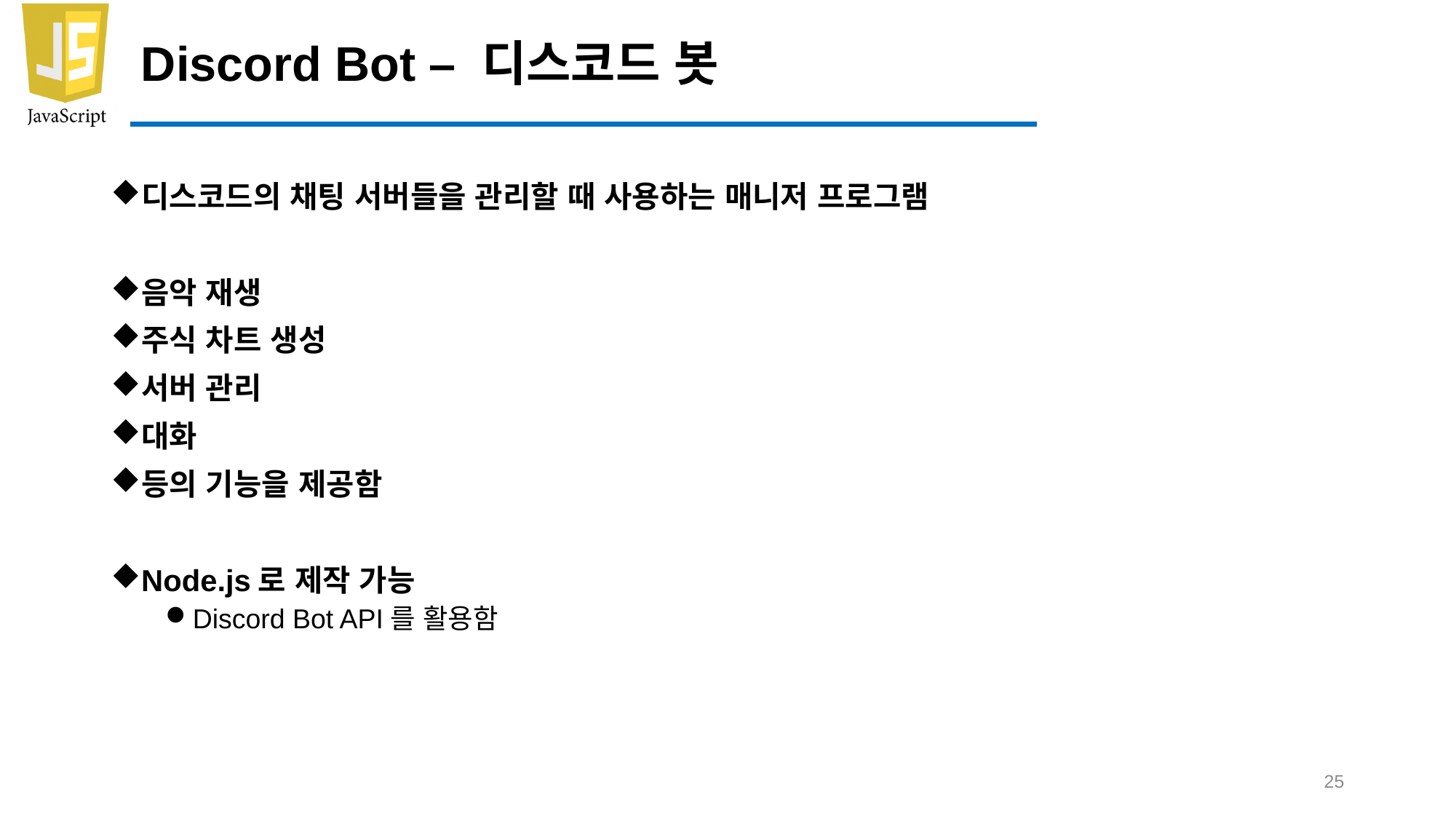

# Discord Bot – 디스코드 봇
디스코드의 채팅 서버들을 관리할 때 사용하는 매니저 프로그램

음악 재생
주식 차트 생성
서버 관리
대화
등의 기능을 제공함

Node.js로 제작 가능
Discord Bot API를 활용함
25